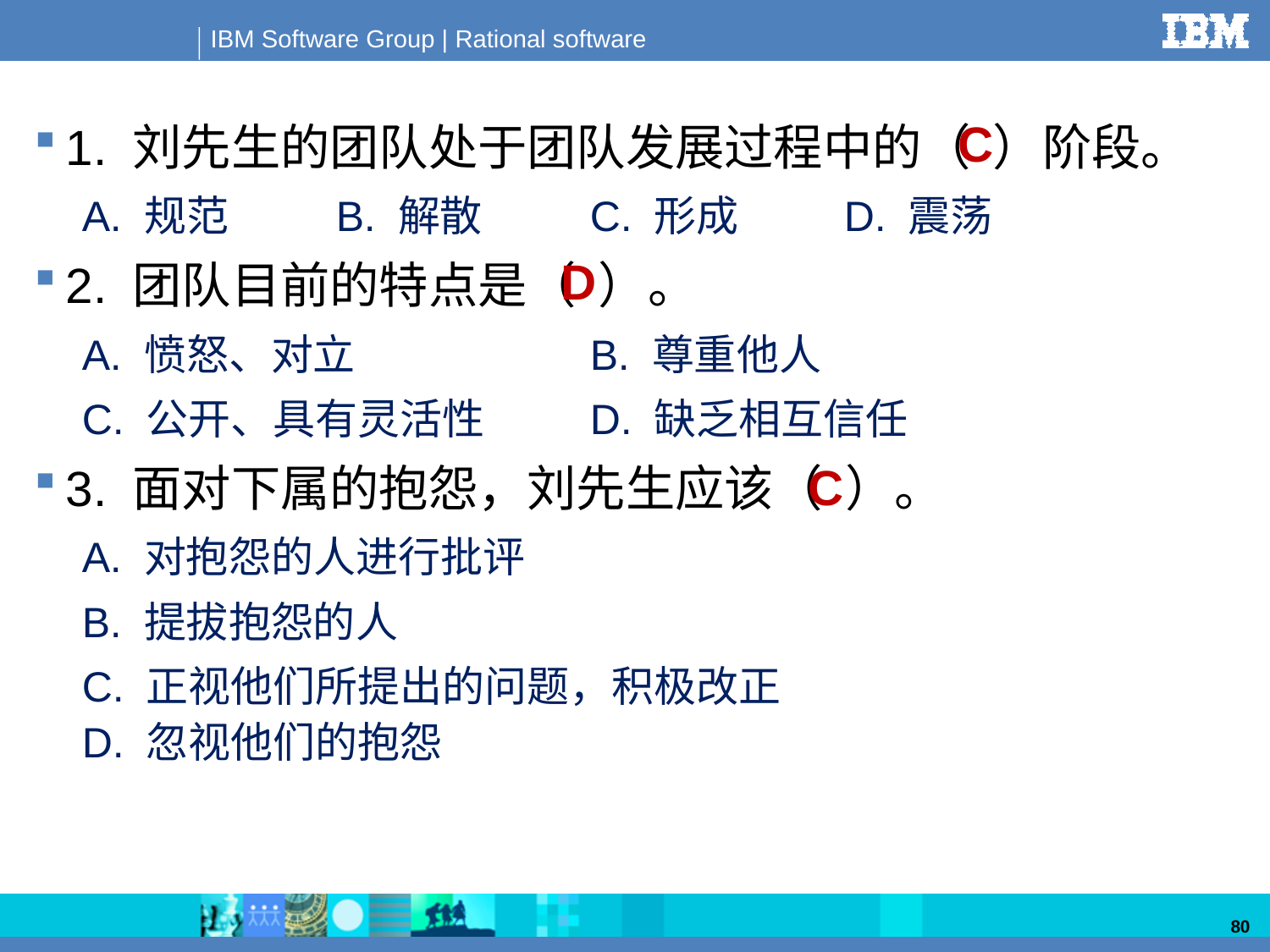

1. 刘先生的团队处于团队发展过程中的（  ）阶段。
A. 规范	B. 解散	C. 形成	D. 震荡
2. 团队目前的特点是（  ）。
A. 愤怒、对立		B. 尊重他人
C. 公开、具有灵活性	D. 缺乏相互信任
3. 面对下属的抱怨，刘先生应该（  ）。
A. 对抱怨的人进行批评
B. 提拔抱怨的人
C. 正视他们所提出的问题，积极改正
D. 忽视他们的抱怨
C
D
C
80